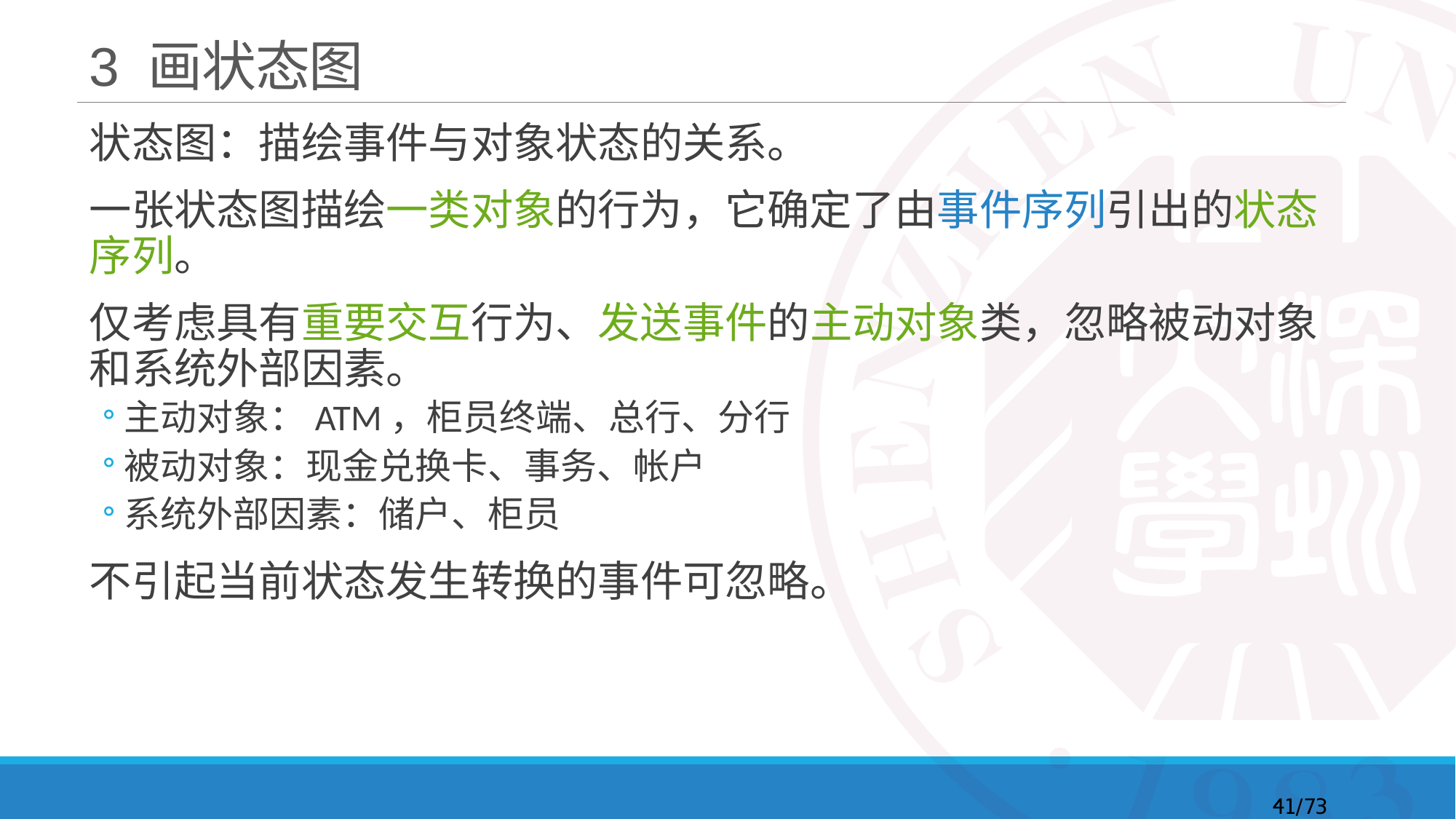

# 3 画状态图
状态图：描绘事件与对象状态的关系。
一张状态图描绘一类对象的行为，它确定了由事件序列引出的状态序列。
仅考虑具有重要交互行为、发送事件的主动对象类，忽略被动对象和系统外部因素。
主动对象：ATM，柜员终端、总行、分行
被动对象：现金兑换卡、事务、帐户
系统外部因素：储户、柜员
不引起当前状态发生转换的事件可忽略。

41/73